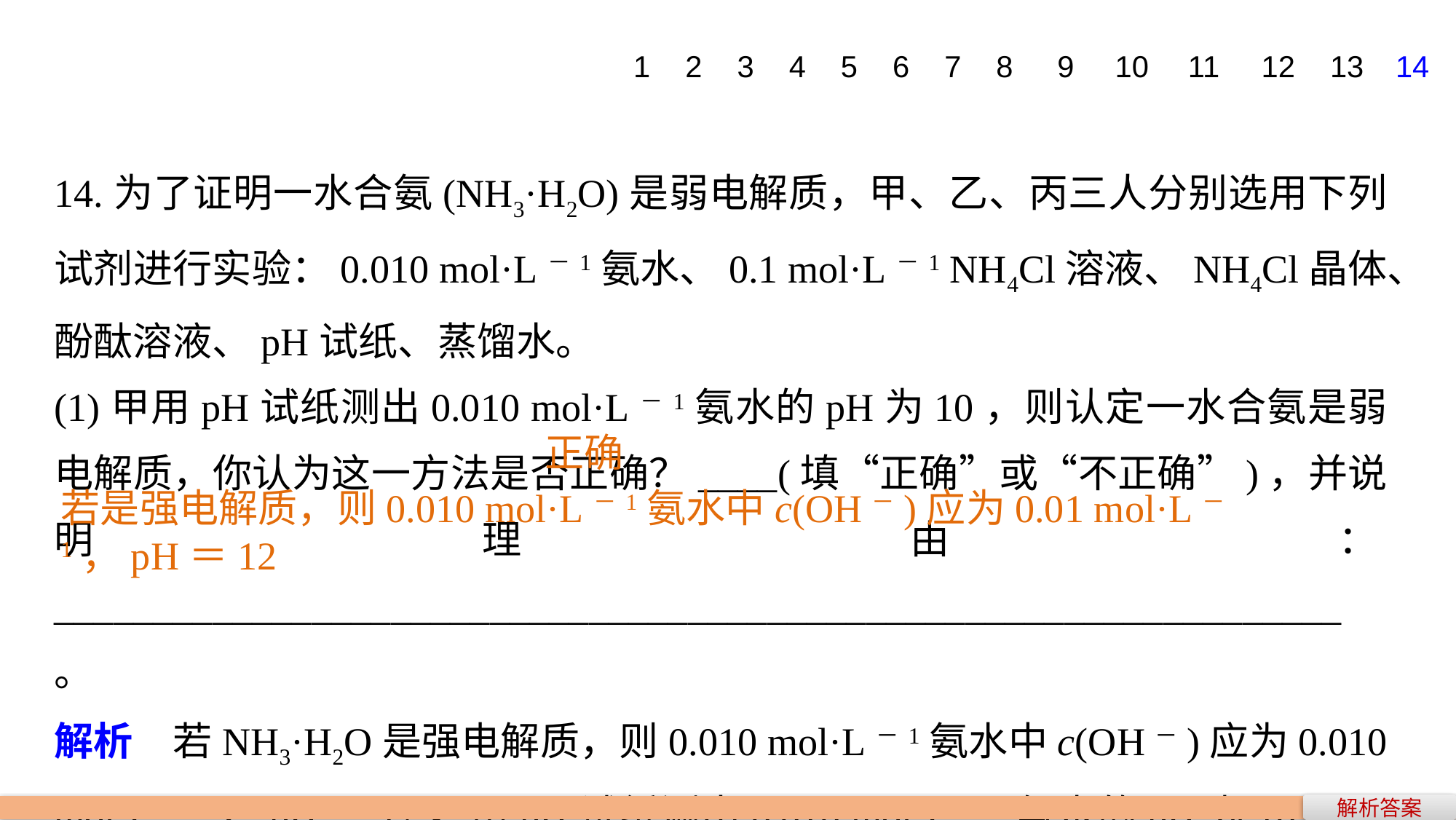

1
2
3
4
5
6
7
8
9
10
11
12
13
14
14.为了证明一水合氨(NH3·H2O)是弱电解质，甲、乙、丙三人分别选用下列试剂进行实验：0.010 mol·L－1氨水、0.1 mol·L－1 NH4Cl溶液、NH4Cl晶体、酚酞溶液、pH试纸、蒸馏水。
(1)甲用pH试纸测出0.010 mol·L－1氨水的pH为10，则认定一水合氨是弱电解质，你认为这一方法是否正确？____(填“正确”或“不正确”)，并说明理由：_________________________________________________________________。
解析　若NH3·H2O是强电解质，则0.010 mol·L－1氨水中c(OH－)应为0.010 mol·L－1，pH＝12。用pH试纸测出0.010 mol·L－1氨水的pH为10，说明NH3·H2O没有完全电离，应为弱电解质。
正确
若是强电解质，则0.010 mol·L－1氨水中c(OH－)应为0.01 mol·L－1，pH＝12
解析答案